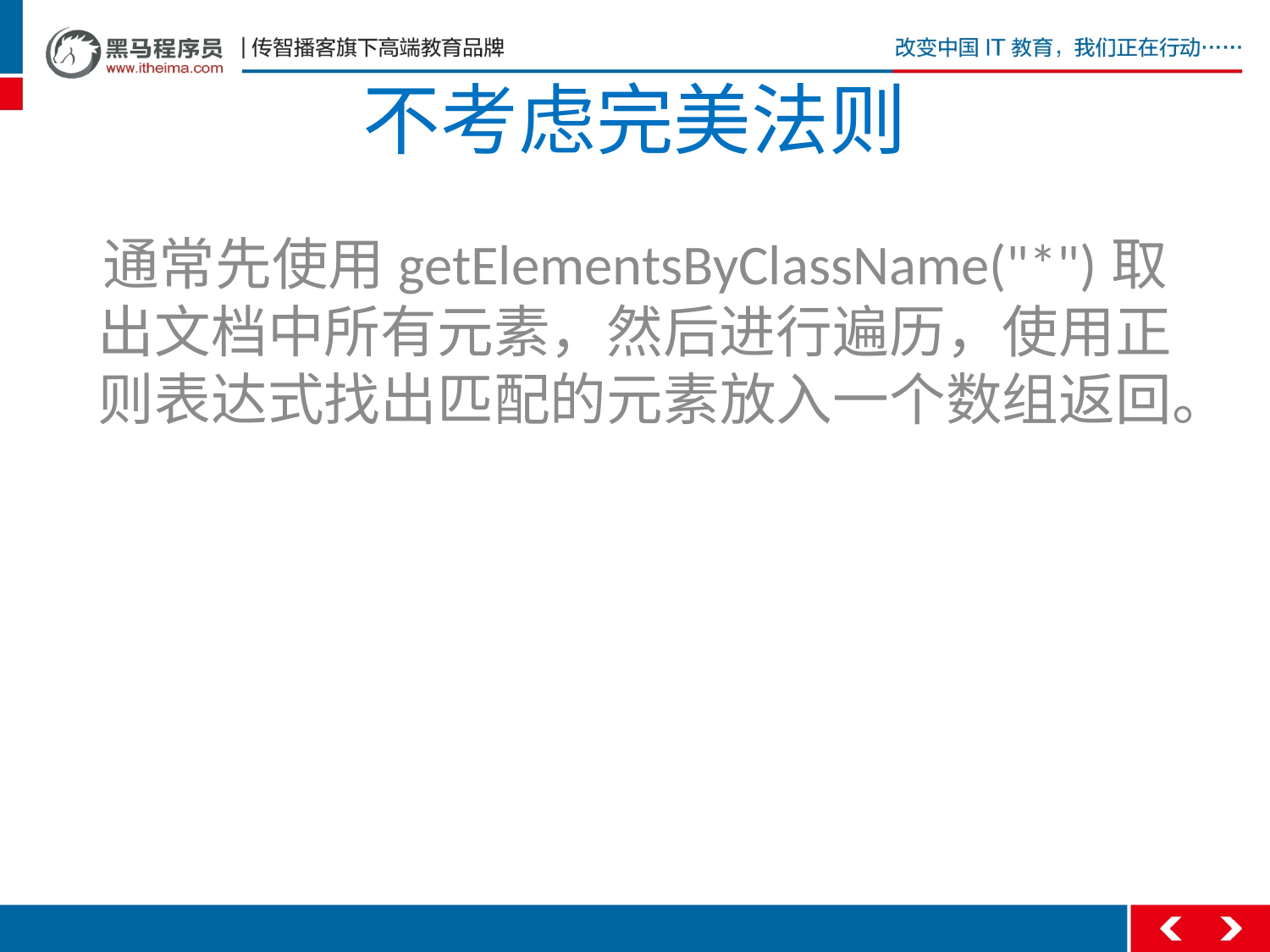

# 不考虑完美法则
通常先使用getElementsByClassName("*")取出文档中所有元素，然后进行遍历，使用正则表达式找出匹配的元素放入一个数组返回。